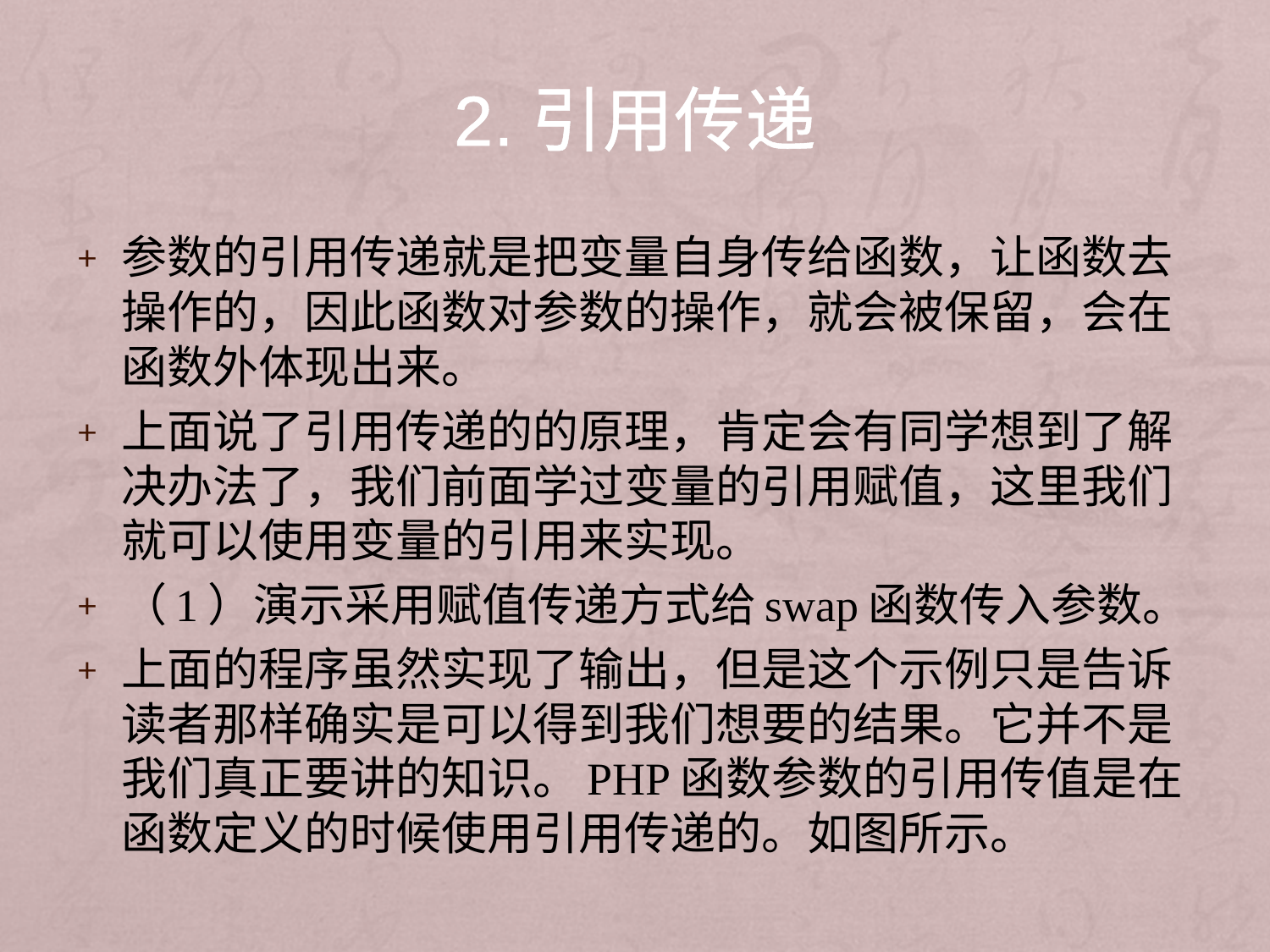

# 2.引用传递
参数的引用传递就是把变量自身传给函数，让函数去操作的，因此函数对参数的操作，就会被保留，会在函数外体现出来。
上面说了引用传递的的原理，肯定会有同学想到了解决办法了，我们前面学过变量的引用赋值，这里我们就可以使用变量的引用来实现。
（1）演示采用赋值传递方式给swap函数传入参数。
上面的程序虽然实现了输出，但是这个示例只是告诉读者那样确实是可以得到我们想要的结果。它并不是我们真正要讲的知识。PHP函数参数的引用传值是在函数定义的时候使用引用传递的。如图所示。